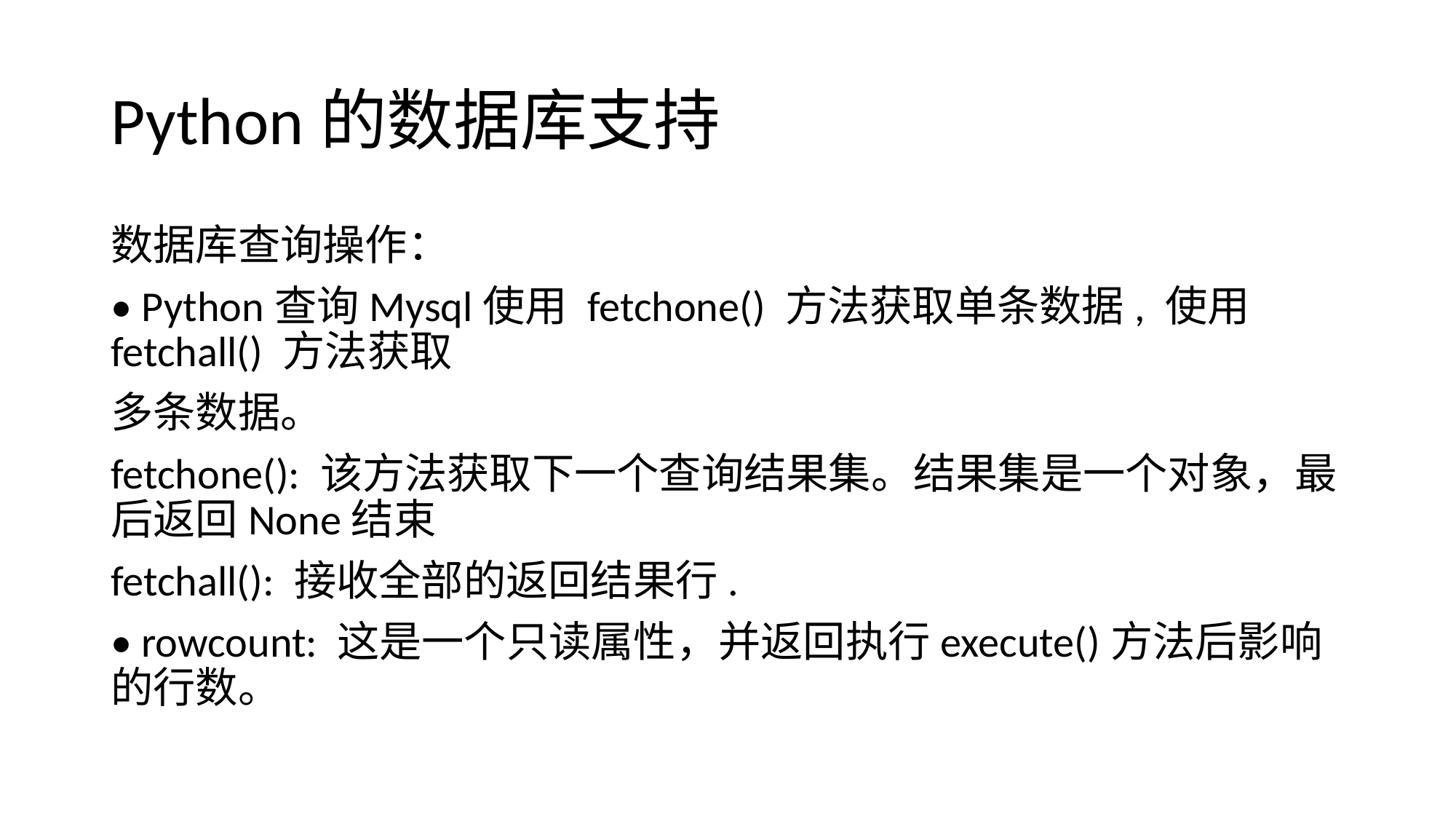

# Python的数据库支持
数据库查询操作：
• Python查询Mysql使用 fetchone() 方法获取单条数据, 使用fetchall() 方法获取
多条数据。
fetchone(): 该方法获取下一个查询结果集。结果集是一个对象，最后返回None结束
fetchall(): 接收全部的返回结果行.
• rowcount: 这是一个只读属性，并返回执行execute()方法后影响的行数。